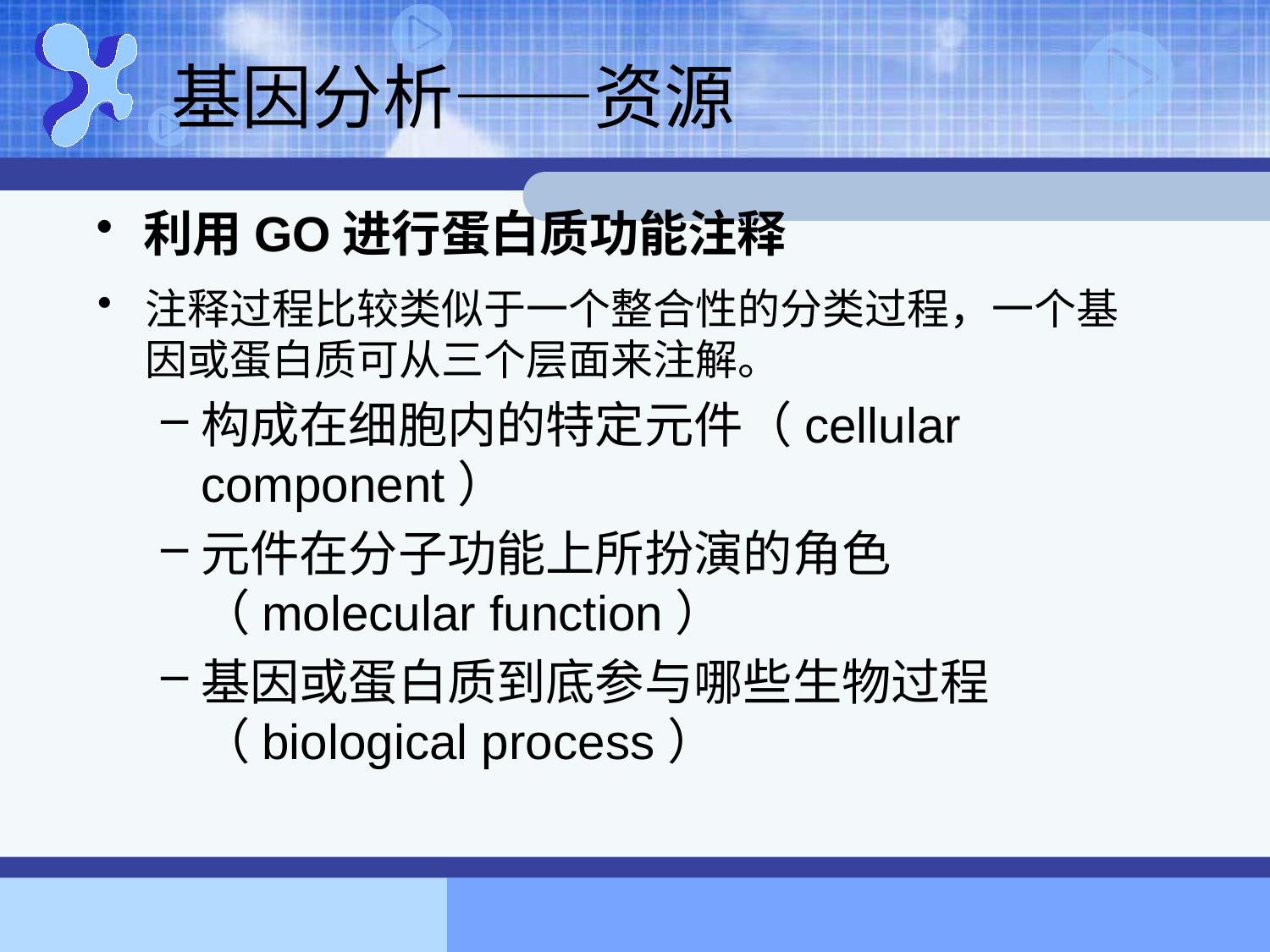

# 基因分析——资源
利用GO进行蛋白质功能注释
注释过程比较类似于一个整合性的分类过程，一个基因或蛋白质可从三个层面来注解。
构成在细胞内的特定元件（cellular component）
元件在分子功能上所扮演的角色（molecular function）
基因或蛋白质到底参与哪些生物过程（biological process）